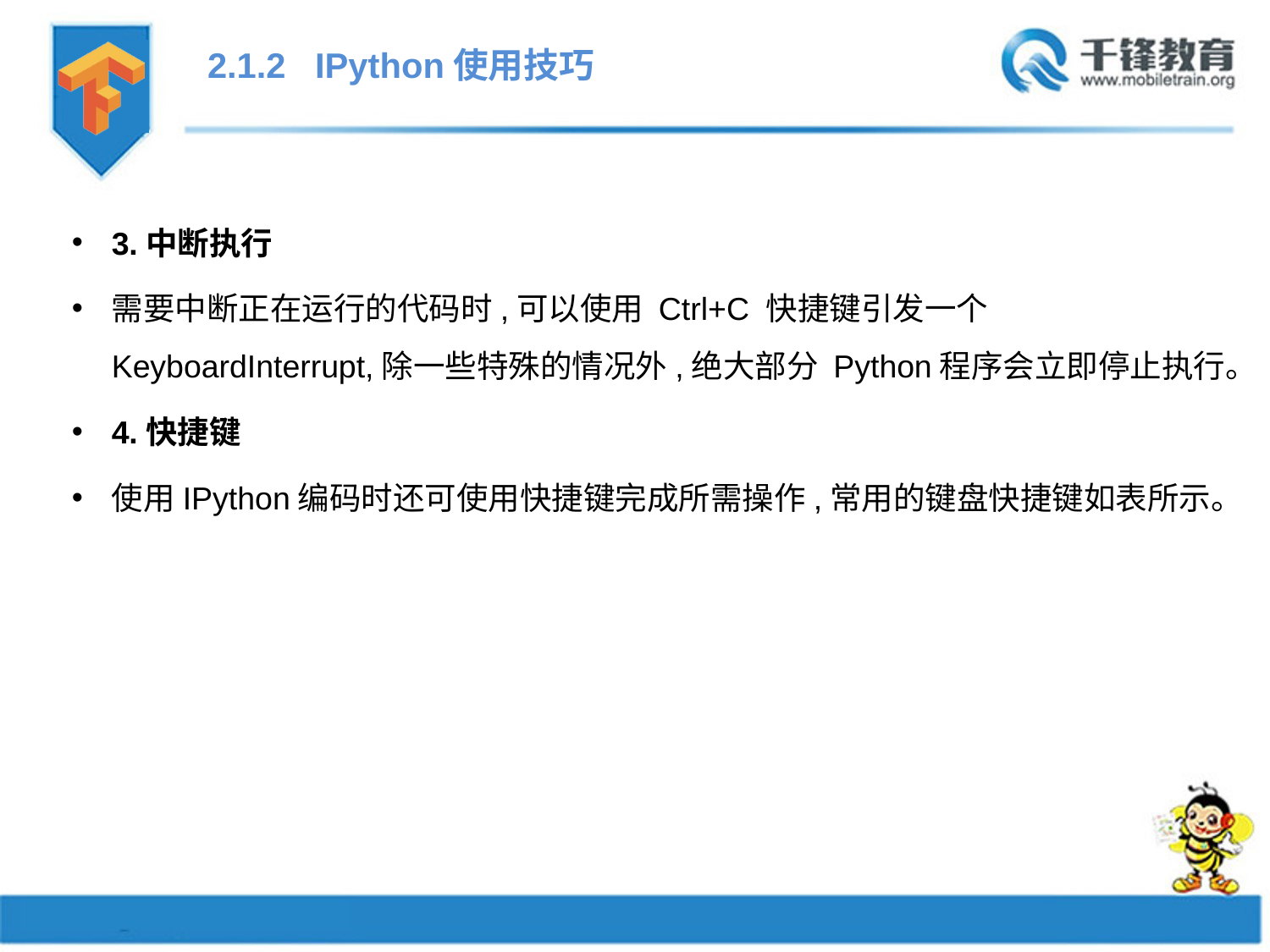

2.1.2   IPython使用技巧
3.中断执行
需要中断正在运行的代码时,可以使用 Ctrl+C 快捷键引发一个 KeyboardInterrupt,除一些特殊的情况外,绝大部分 Python程序会立即停止执行。
4.快捷键
使用IPython编码时还可使用快捷键完成所需操作,常用的键盘快捷键如表所示。